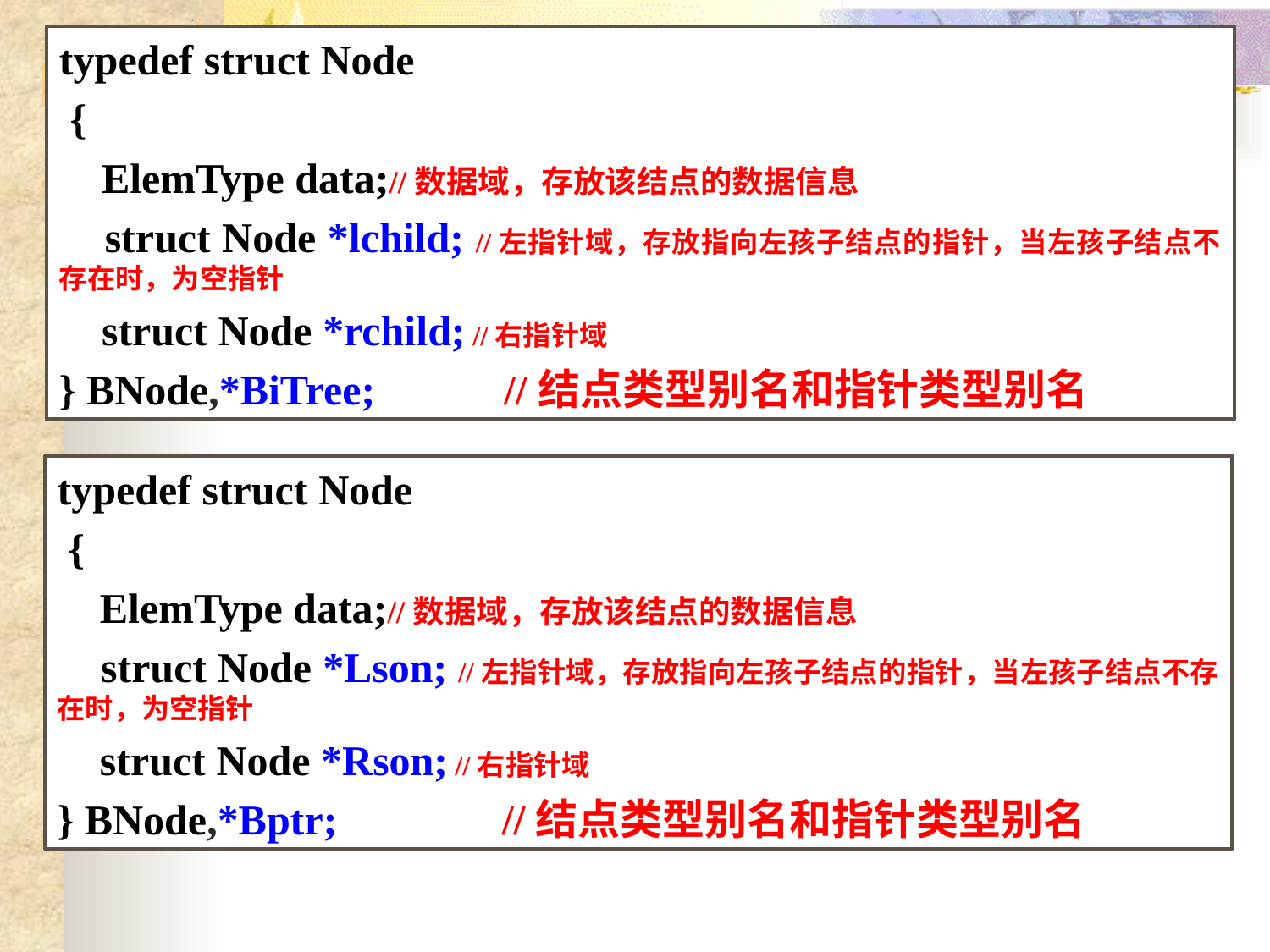

typedef struct Node
 {
    ElemType data;//数据域，存放该结点的数据信息
    struct Node *lchild; //左指针域，存放指向左孩子结点的指针，当左孩子结点不存在时，为空指针
    struct Node *rchild; //右指针域
} BNode,*BiTree;	      //结点类型别名和指针类型别名
typedef struct Node
 {
    ElemType data;//数据域，存放该结点的数据信息
    struct Node *Lson; //左指针域，存放指向左孩子结点的指针，当左孩子结点不存在时，为空指针
    struct Node *Rson; //右指针域
} BNode,*Bptr;	      //结点类型别名和指针类型别名